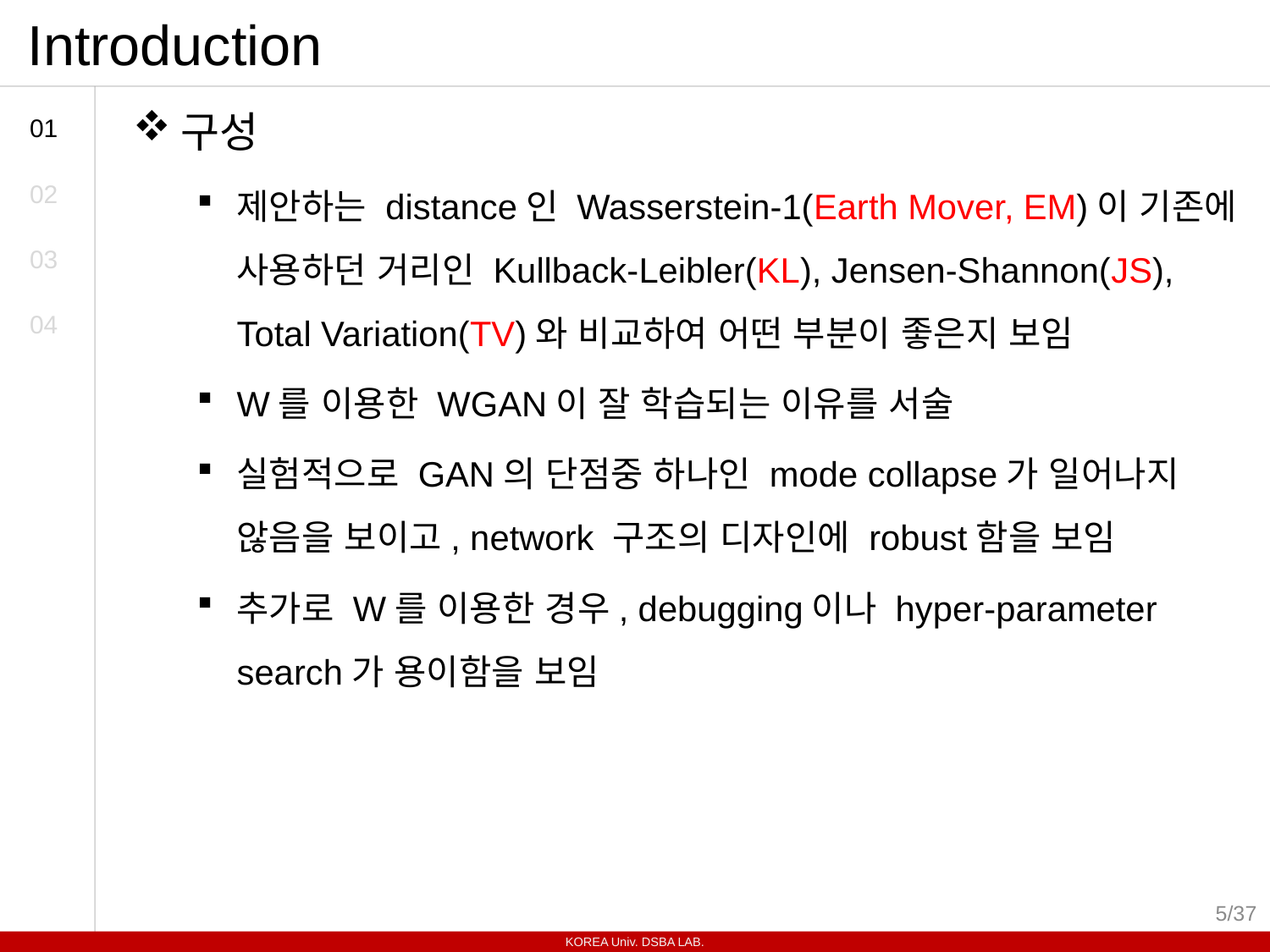

# Introduction
구성
제안하는 distance인 Wasserstein-1(Earth Mover, EM)이 기존에 사용하던 거리인 Kullback-Leibler(KL), Jensen-Shannon(JS), Total Variation(TV)와 비교하여 어떤 부분이 좋은지 보임
W를 이용한 WGAN이 잘 학습되는 이유를 서술
실험적으로 GAN의 단점중 하나인 mode collapse가 일어나지 않음을 보이고, network 구조의 디자인에 robust함을 보임
추가로 W를 이용한 경우, debugging이나 hyper-parameter search가 용이함을 보임
01
02
03
04
5/37